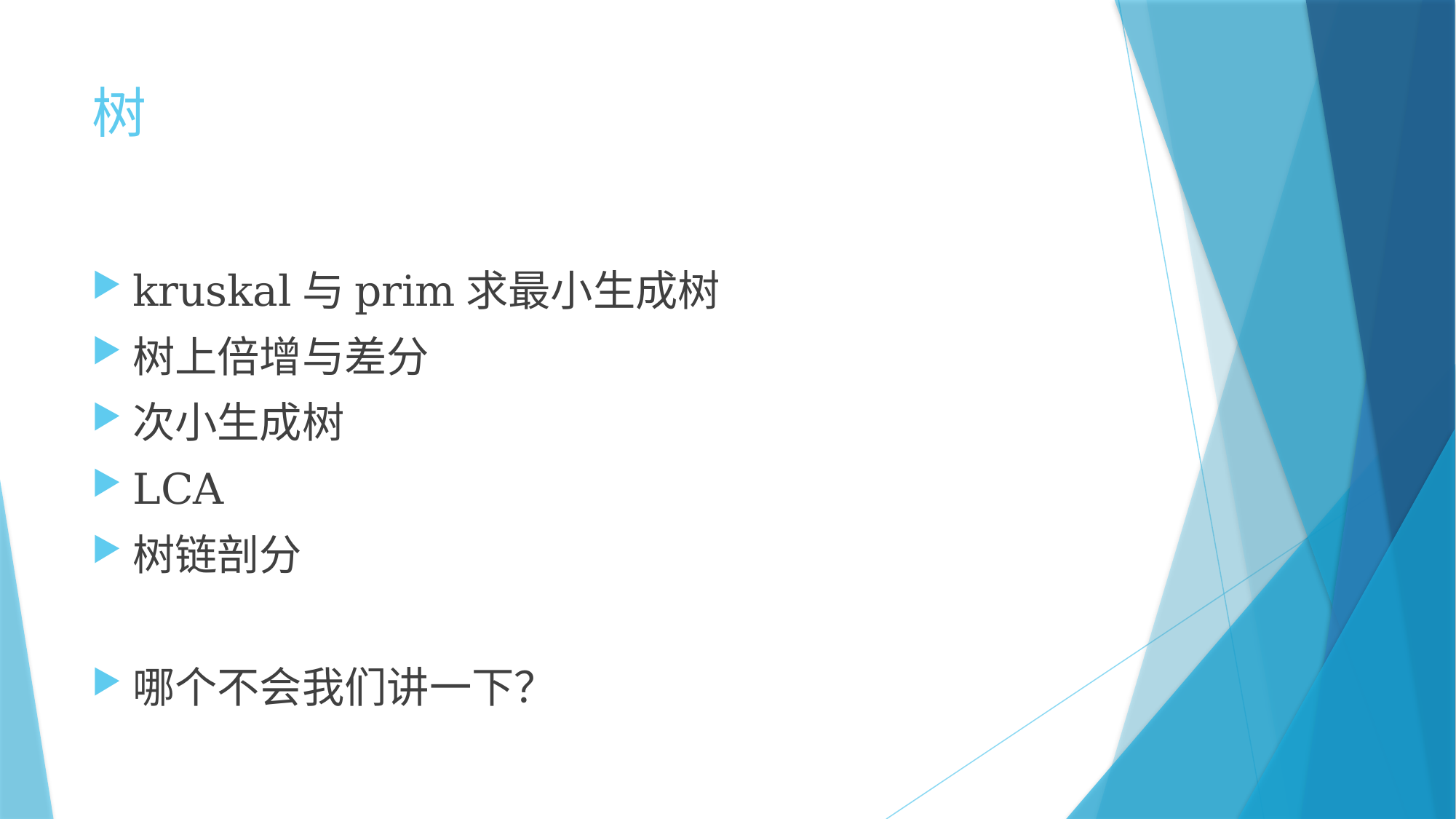

# 树
kruskal与prim求最小生成树
树上倍增与差分
次小生成树
LCA
树链剖分

哪个不会我们讲一下？